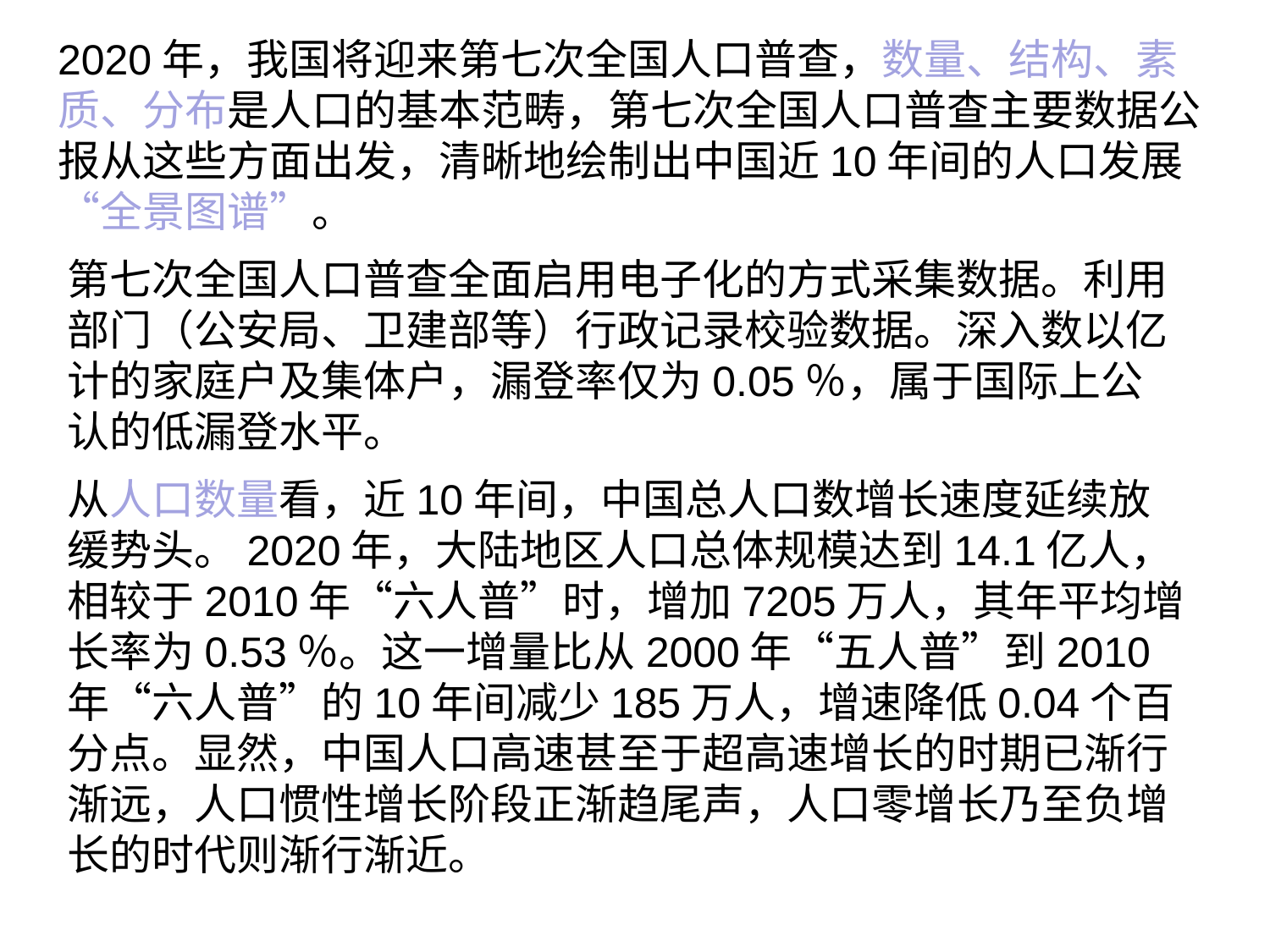

2020年，我国将迎来第七次全国人口普查，数量、结构、素质、分布是人口的基本范畴，第七次全国人口普查主要数据公报从这些方面出发，清晰地绘制出中国近10年间的人口发展“全景图谱”。
第七次全国人口普查全面启用电子化的方式采集数据。利用部门（公安局、卫建部等）行政记录校验数据。深入数以亿计的家庭户及集体户，漏登率仅为0.05％，属于国际上公认的低漏登水平。
从人口数量看，近10年间，中国总人口数增长速度延续放缓势头。2020年，大陆地区人口总体规模达到14.1亿人，相较于2010年“六人普”时，增加7205万人，其年平均增长率为0.53％。这一增量比从2000年“五人普”到2010年“六人普”的10年间减少185万人，增速降低0.04个百分点。显然，中国人口高速甚至于超高速增长的时期已渐行渐远，人口惯性增长阶段正渐趋尾声，人口零增长乃至负增长的时代则渐行渐近。